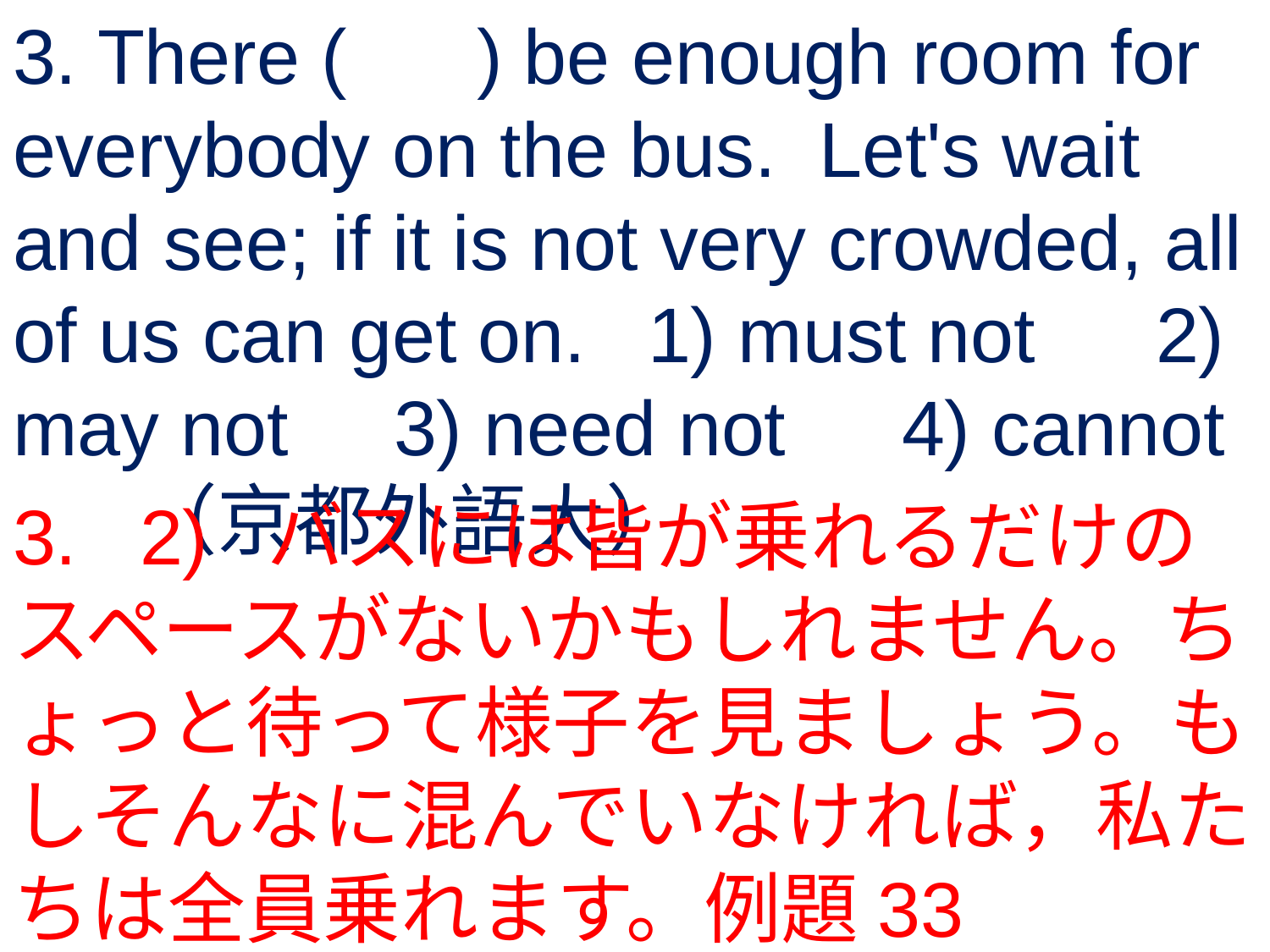

# 3. There (      ) be enough room for everybody on the bus.  Let's wait and see; if it is not very crowded, all of us can get on.	1) must not	2) may not	3) need not	4) cannot	（京都外語大）
3.	2) 	バスには皆が乗れるだけのスペースがないかもしれません。ちょっと待って様子を見ましょう。もしそんなに混んでいなければ，私たちは全員乗れます。例題33